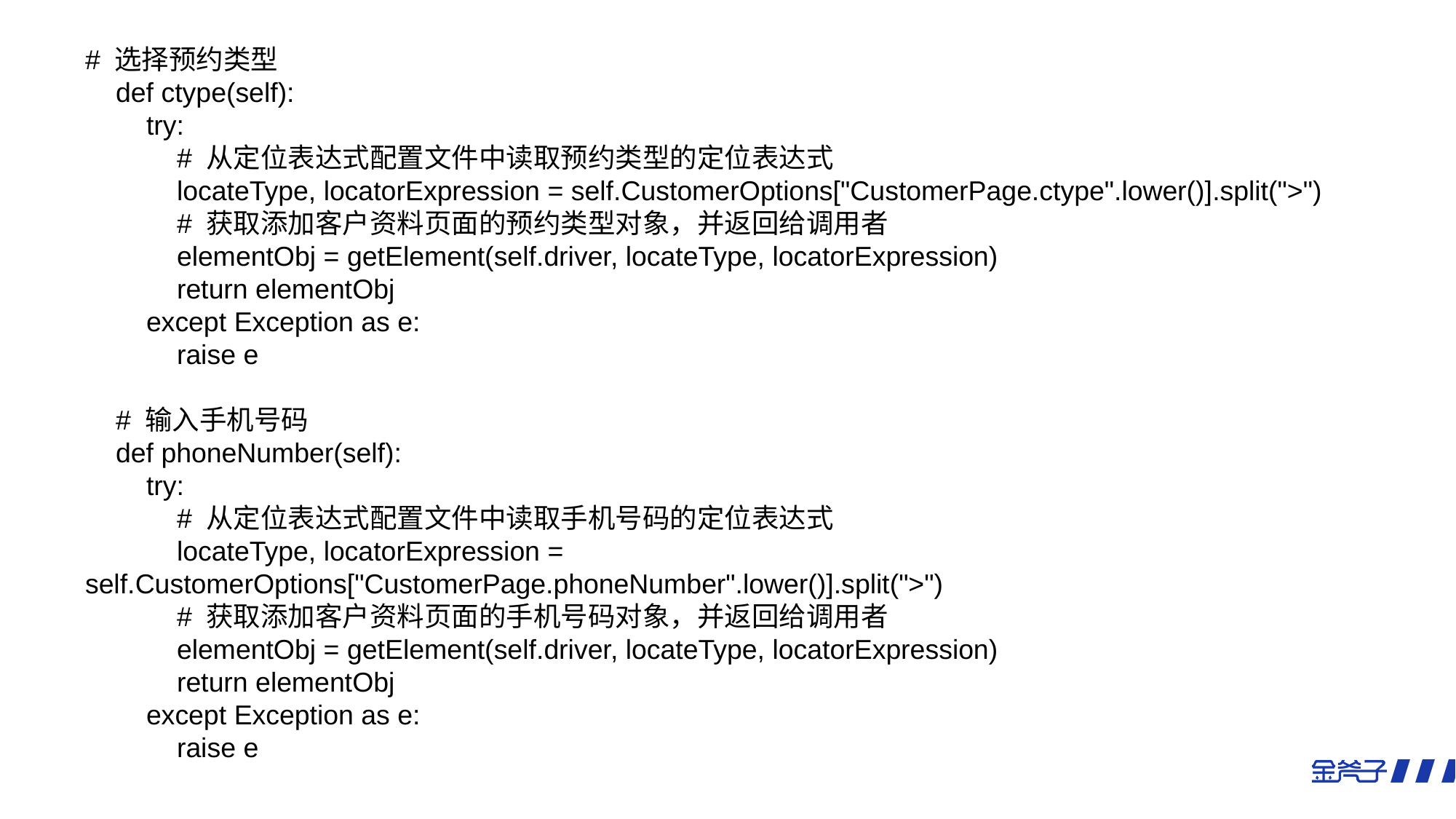

# 选择预约类型
    def ctype(self):
        try:
            # 从定位表达式配置文件中读取预约类型的定位表达式
            locateType, locatorExpression = self.CustomerOptions["CustomerPage.ctype".lower()].split(">")
            # 获取添加客户资料页面的预约类型对象，并返回给调用者
            elementObj = getElement(self.driver, locateType, locatorExpression)
            return elementObj
        except Exception as e:
            raise e

    # 输入手机号码
    def phoneNumber(self):
        try:
            # 从定位表达式配置文件中读取手机号码的定位表达式
            locateType, locatorExpression = self.CustomerOptions["CustomerPage.phoneNumber".lower()].split(">")
            # 获取添加客户资料页面的手机号码对象，并返回给调用者
            elementObj = getElement(self.driver, locateType, locatorExpression)
            return elementObj
        except Exception as e:
            raise e